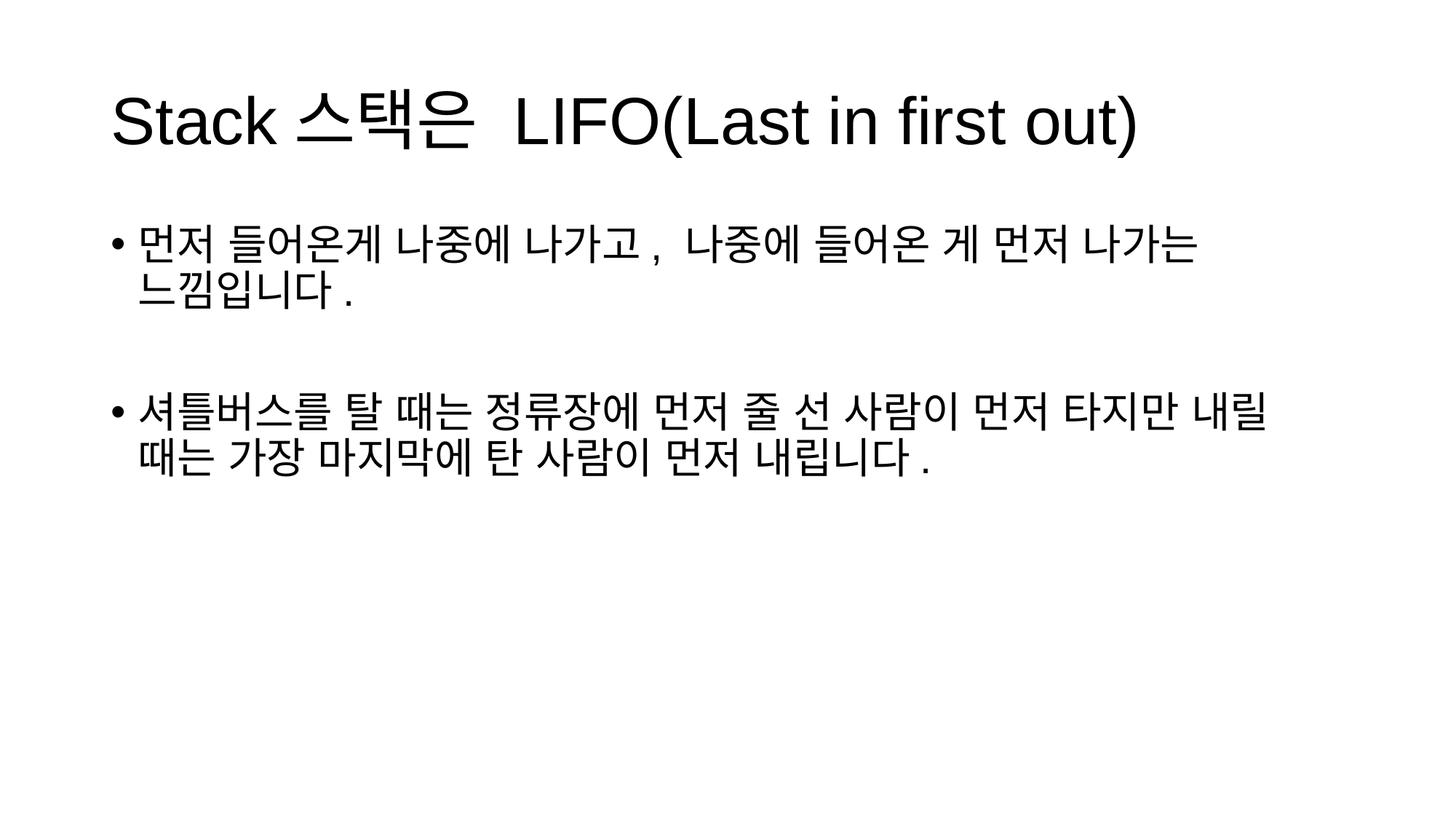

# Stack스택은 LIFO(Last in first out)
먼저 들어온게 나중에 나가고, 나중에 들어온 게 먼저 나가는 느낌입니다.

셔틀버스를 탈 때는 정류장에 먼저 줄 선 사람이 먼저 타지만 내릴 때는 가장 마지막에 탄 사람이 먼저 내립니다.